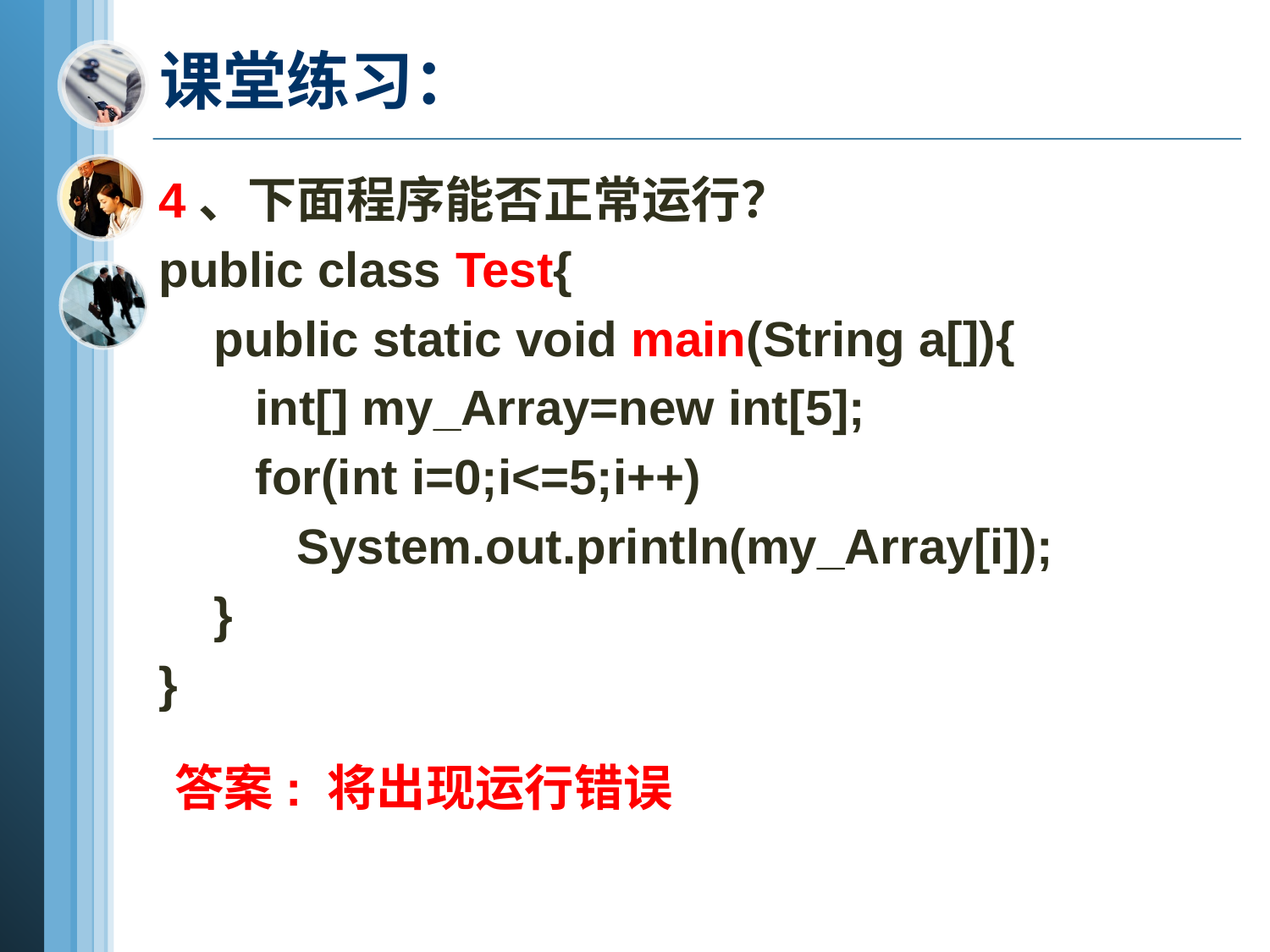

# 课堂练习：
4、下面程序能否正常运行？
public class Test{
    public static void main(String a[]){
       int[] my_Array=new int[5];
       for(int i=0;i<=5;i++)
          System.out.println(my_Array[i]);
    }
}
答案: 将出现运行错误